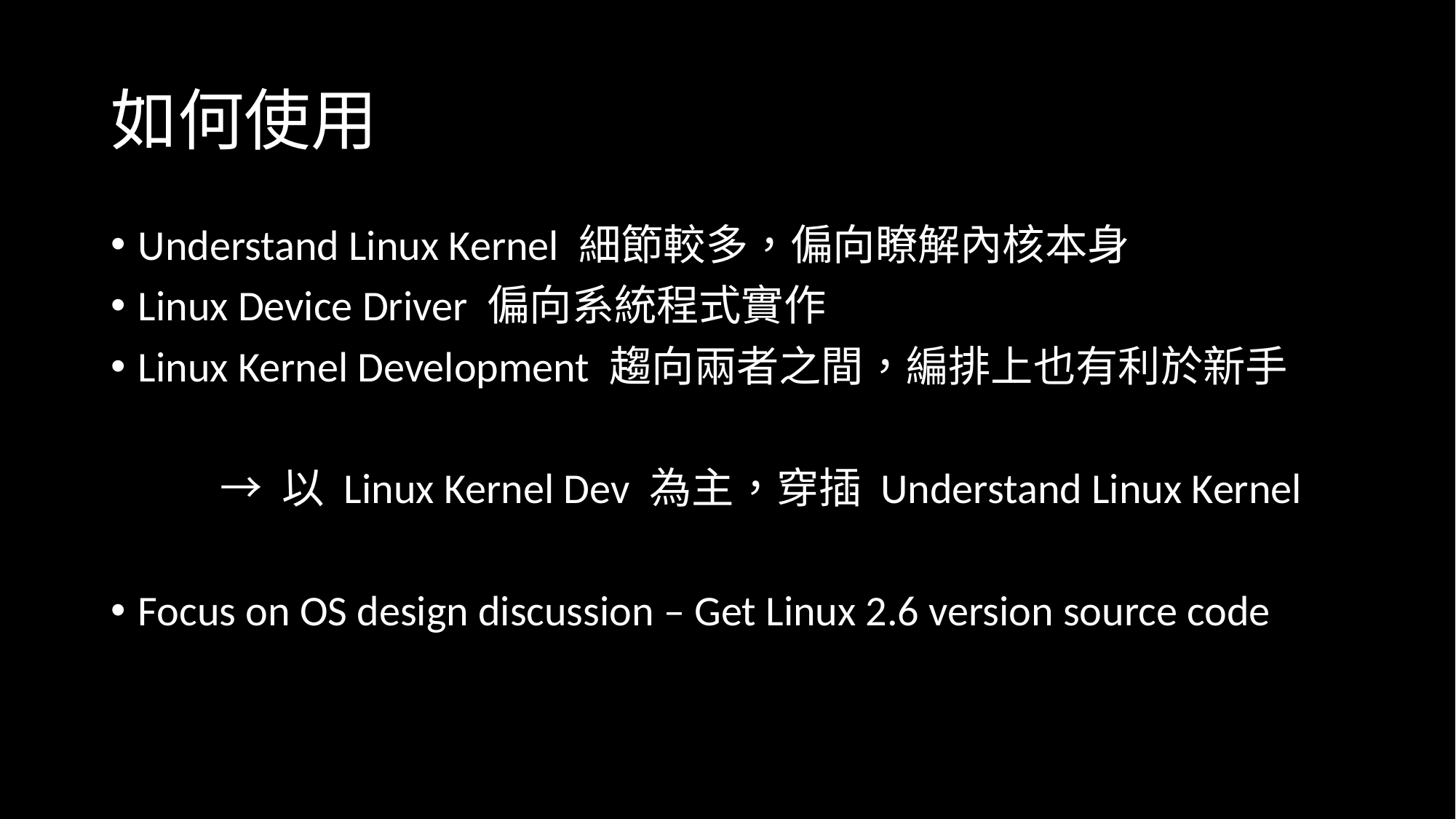

# 如何使用
Understand Linux Kernel 細節較多，偏向瞭解內核本身
Linux Device Driver 偏向系統程式實作
Linux Kernel Development 趨向兩者之間，編排上也有利於新手

	→ 以 Linux Kernel Dev 為主，穿插 Understand Linux Kernel

Focus on OS design discussion – Get Linux 2.6 version source code